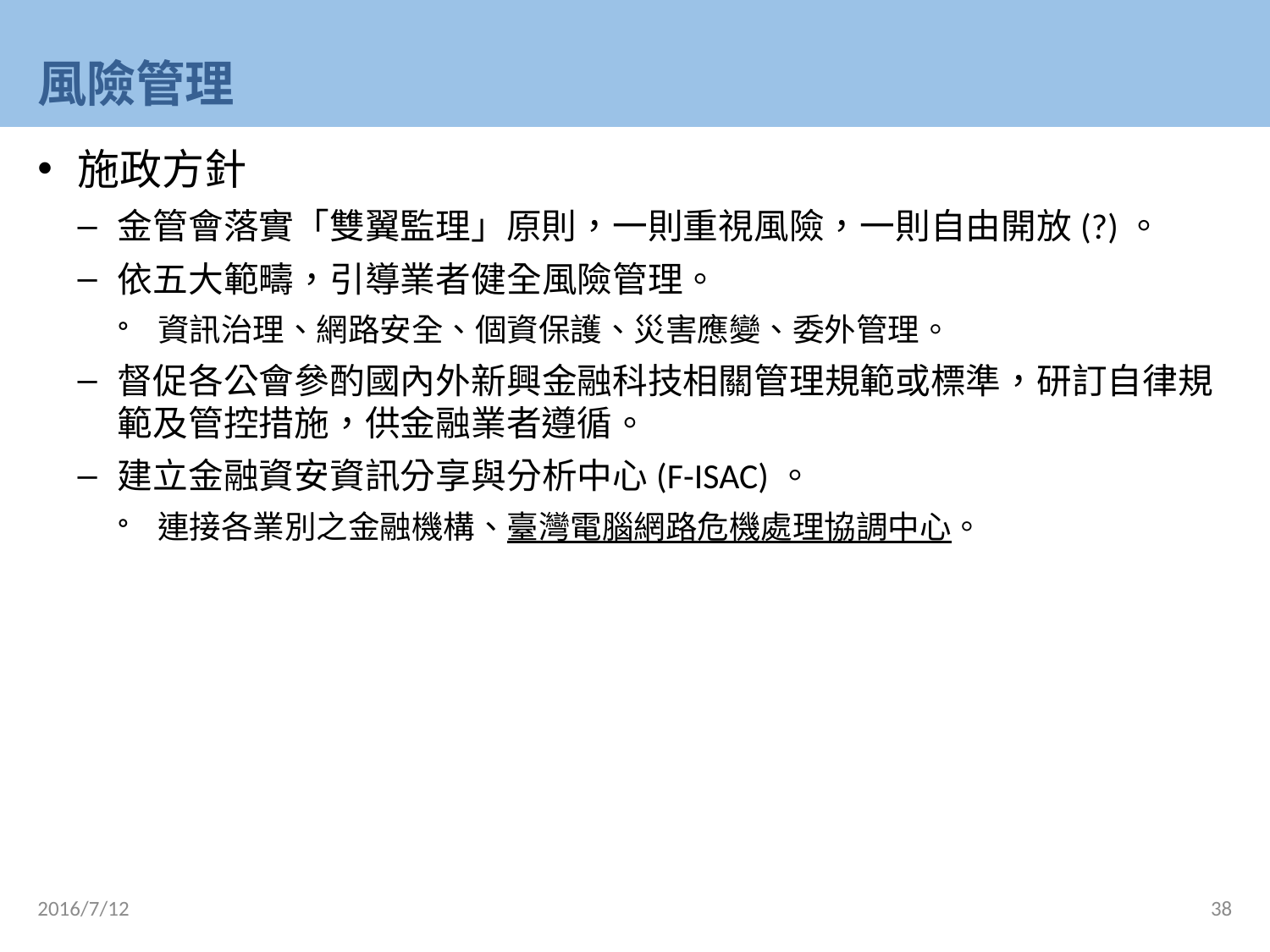

# 風險管理
施政方針
金管會落實「雙翼監理」原則，一則重視風險，一則自由開放(?)。
依五大範疇，引導業者健全風險管理。
資訊治理、網路安全、個資保護、災害應變、委外管理。
督促各公會參酌國內外新興金融科技相關管理規範或標準，研訂自律規範及管控措施，供金融業者遵循。
建立金融資安資訊分享與分析中心(F-ISAC)。
連接各業別之金融機構、臺灣電腦網路危機處理協調中心。
2016/7/12
38